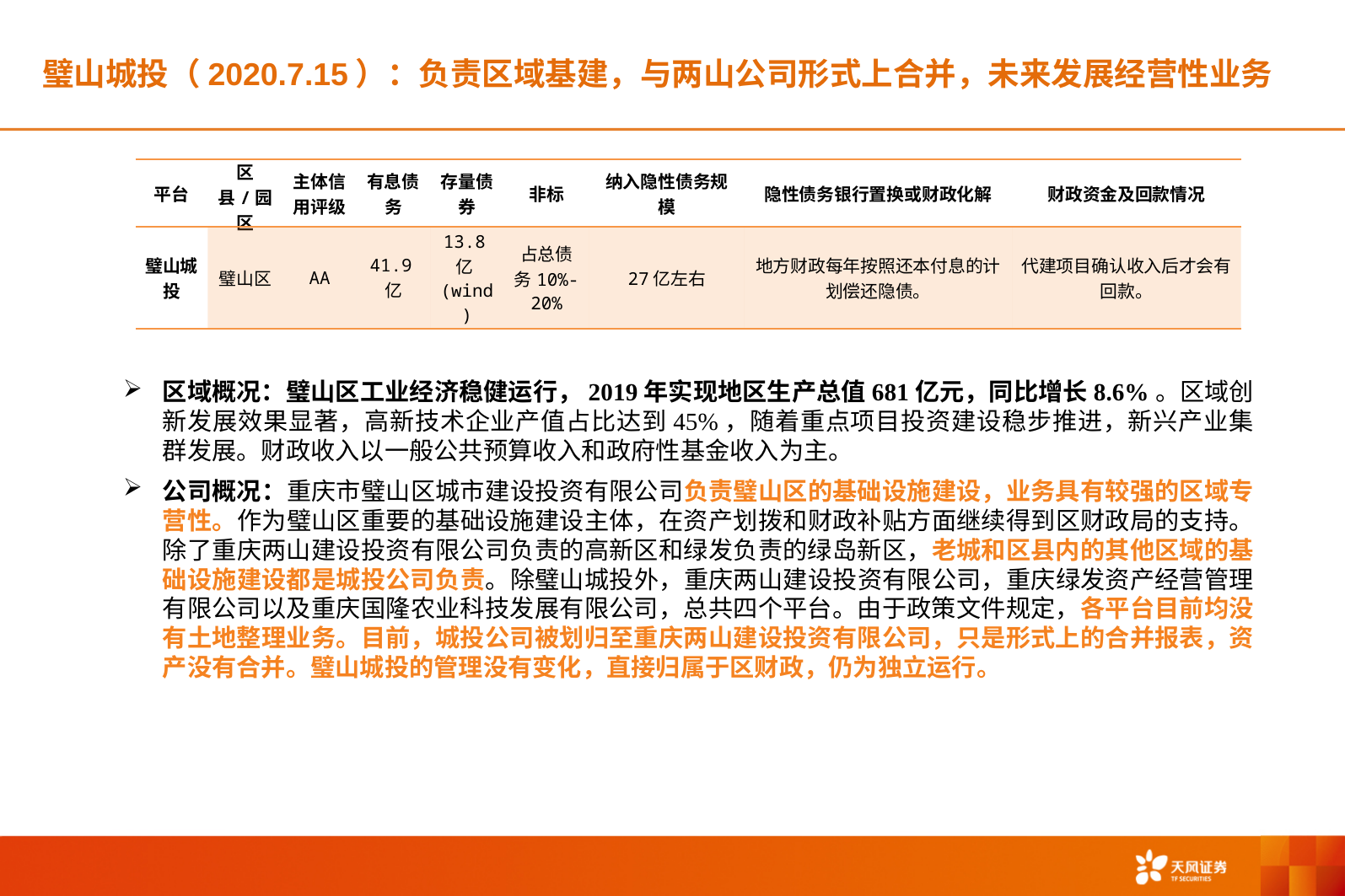

璧山城投（2020.7.15）：负责区域基建，与两山公司形式上合并，未来发展经营性业务
| 平台 | 区县/园区 | 主体信用评级 | 有息债务 | 存量债券 | 非标 | 纳入隐性债务规模 | 隐性债务银行置换或财政化解 | 财政资金及回款情况 |
| --- | --- | --- | --- | --- | --- | --- | --- | --- |
| 璧山城投 | 璧山区 | AA | 41.9亿 | 13.8亿(wind) | 占总债务10%-20% | 27亿左右 | 地方财政每年按照还本付息的计划偿还隐债。 | 代建项目确认收入后才会有回款。 |
区域概况：璧山区工业经济稳健运行，2019年实现地区生产总值681亿元，同比增长8.6%。区域创新发展效果显著，高新技术企业产值占比达到45%，随着重点项目投资建设稳步推进，新兴产业集群发展。财政收入以一般公共预算收入和政府性基金收入为主。
公司概况：重庆市璧山区城市建设投资有限公司负责璧山区的基础设施建设，业务具有较强的区域专营性。作为璧山区重要的基础设施建设主体，在资产划拨和财政补贴方面继续得到区财政局的支持。除了重庆两山建设投资有限公司负责的高新区和绿发负责的绿岛新区，老城和区县内的其他区域的基础设施建设都是城投公司负责。除璧山城投外，重庆两山建设投资有限公司，重庆绿发资产经营管理有限公司以及重庆国隆农业科技发展有限公司，总共四个平台。由于政策文件规定，各平台目前均没有土地整理业务。目前，城投公司被划归至重庆两山建设投资有限公司，只是形式上的合并报表，资产没有合并。璧山城投的管理没有变化，直接归属于区财政，仍为独立运行。
34